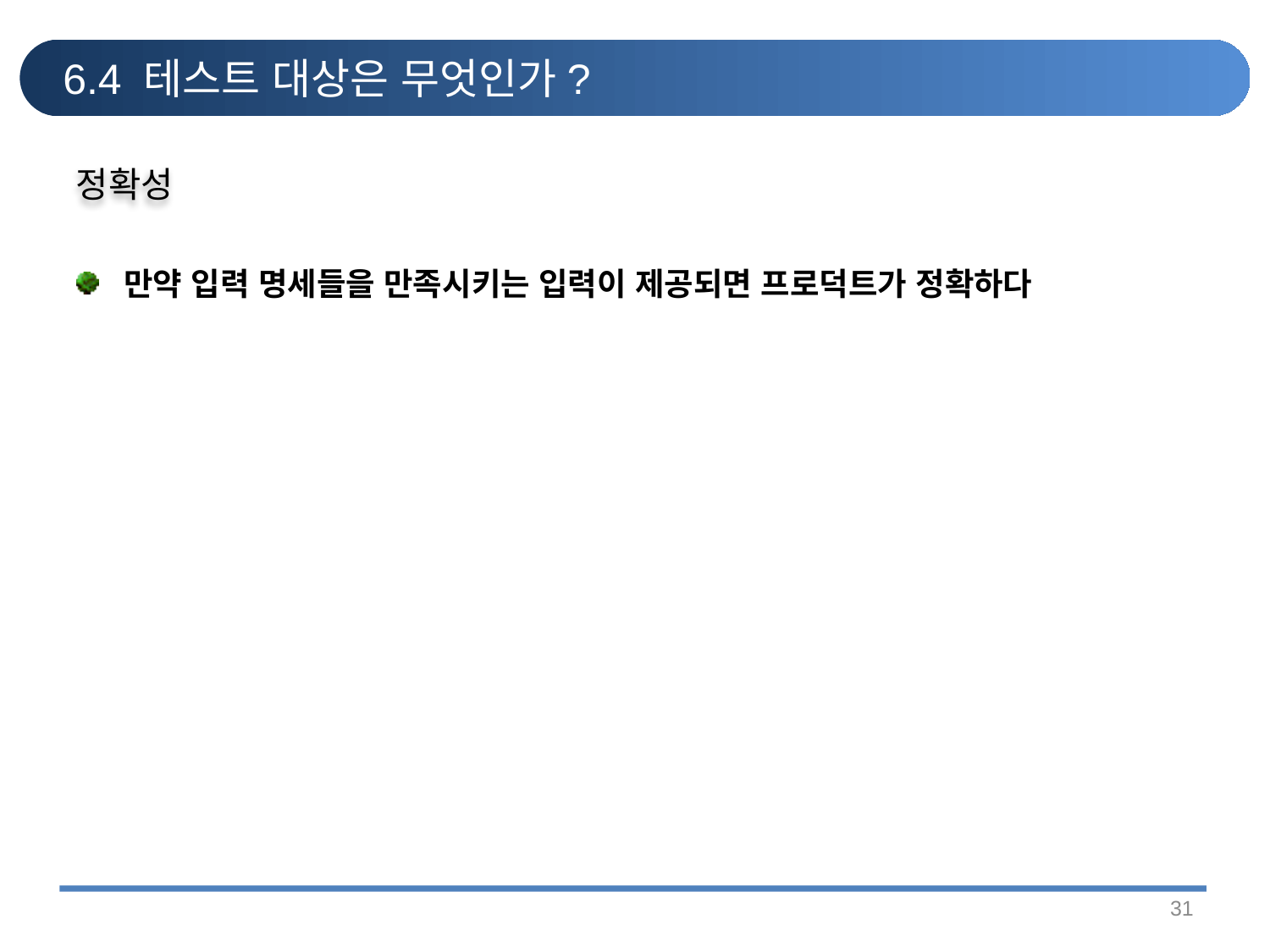

# 6.4 테스트 대상은 무엇인가?
정확성
만약 입력 명세들을 만족시키는 입력이 제공되면 프로덕트가 정확하다
31